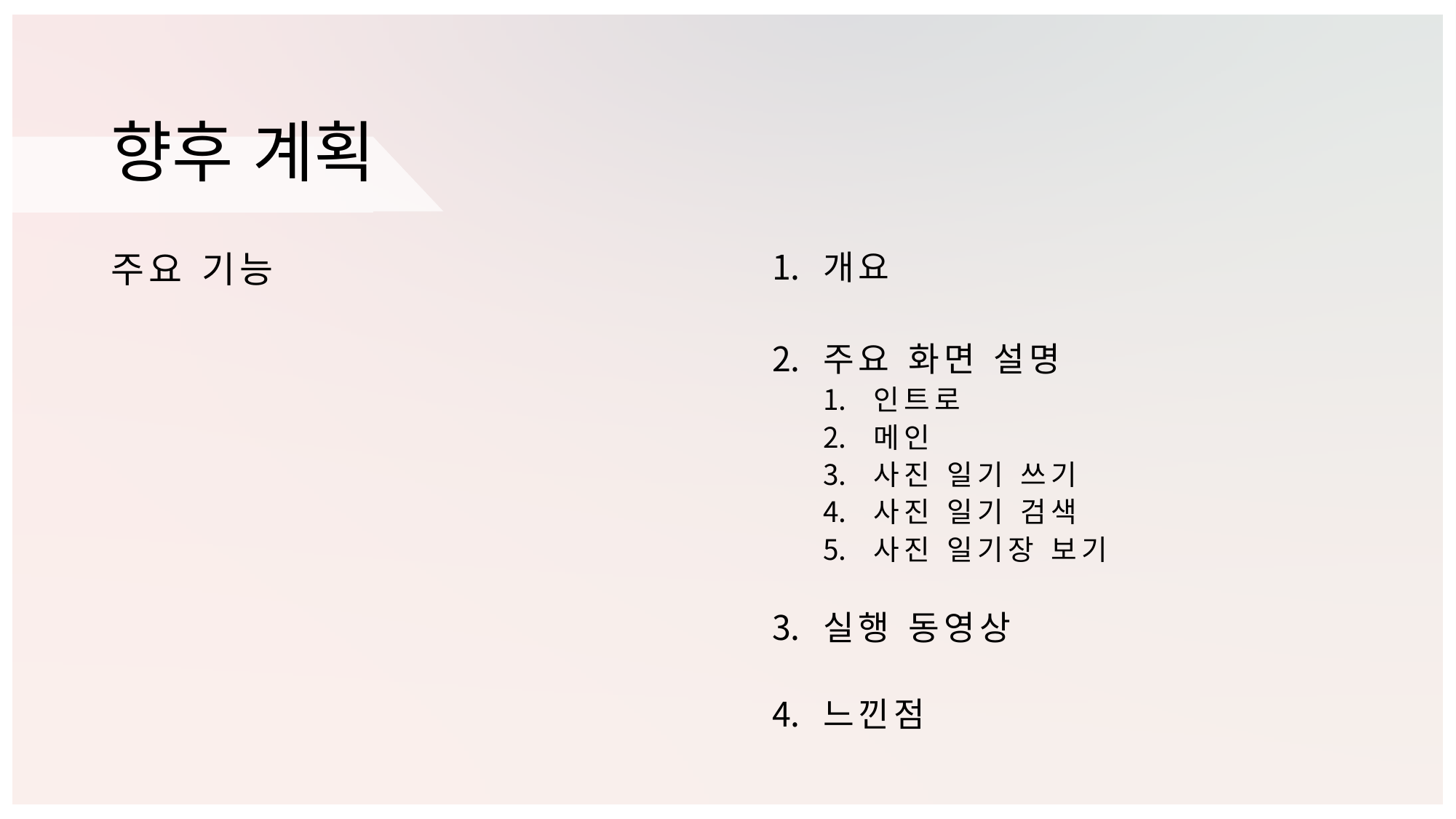

#
향후 계획

주요 기능
개요
주요 화면 설명
인트로
메인
사진 일기 쓰기
사진 일기 검색
사진 일기장 보기
실행 동영상
느낀점